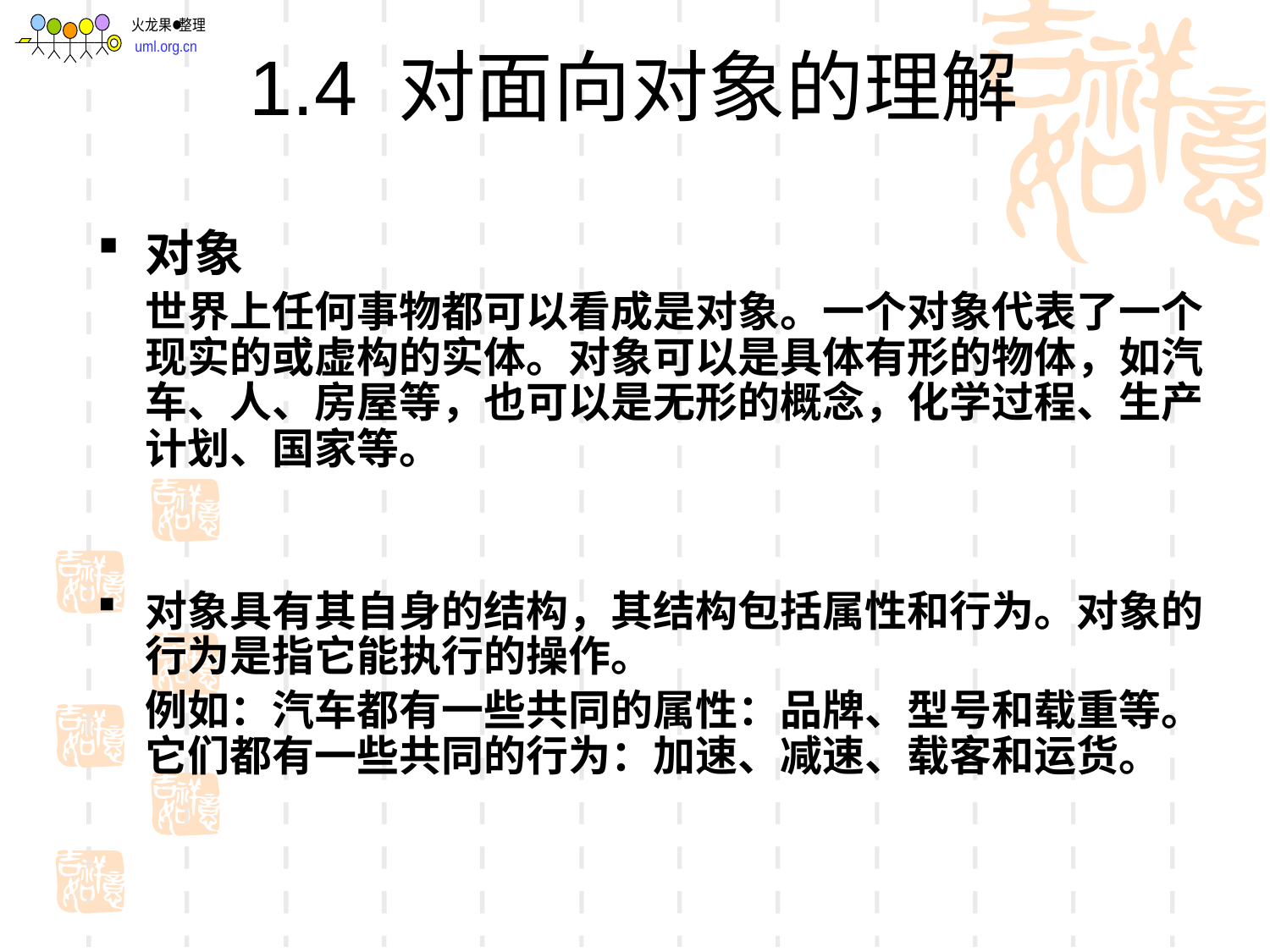

# 1.4 对面向对象的理解
对象
	世界上任何事物都可以看成是对象。一个对象代表了一个现实的或虚构的实体。对象可以是具体有形的物体，如汽车、人、房屋等，也可以是无形的概念，化学过程、生产计划、国家等。

对象具有其自身的结构，其结构包括属性和行为。对象的行为是指它能执行的操作。
	例如：汽车都有一些共同的属性：品牌、型号和载重等。它们都有一些共同的行为：加速、减速、载客和运货。